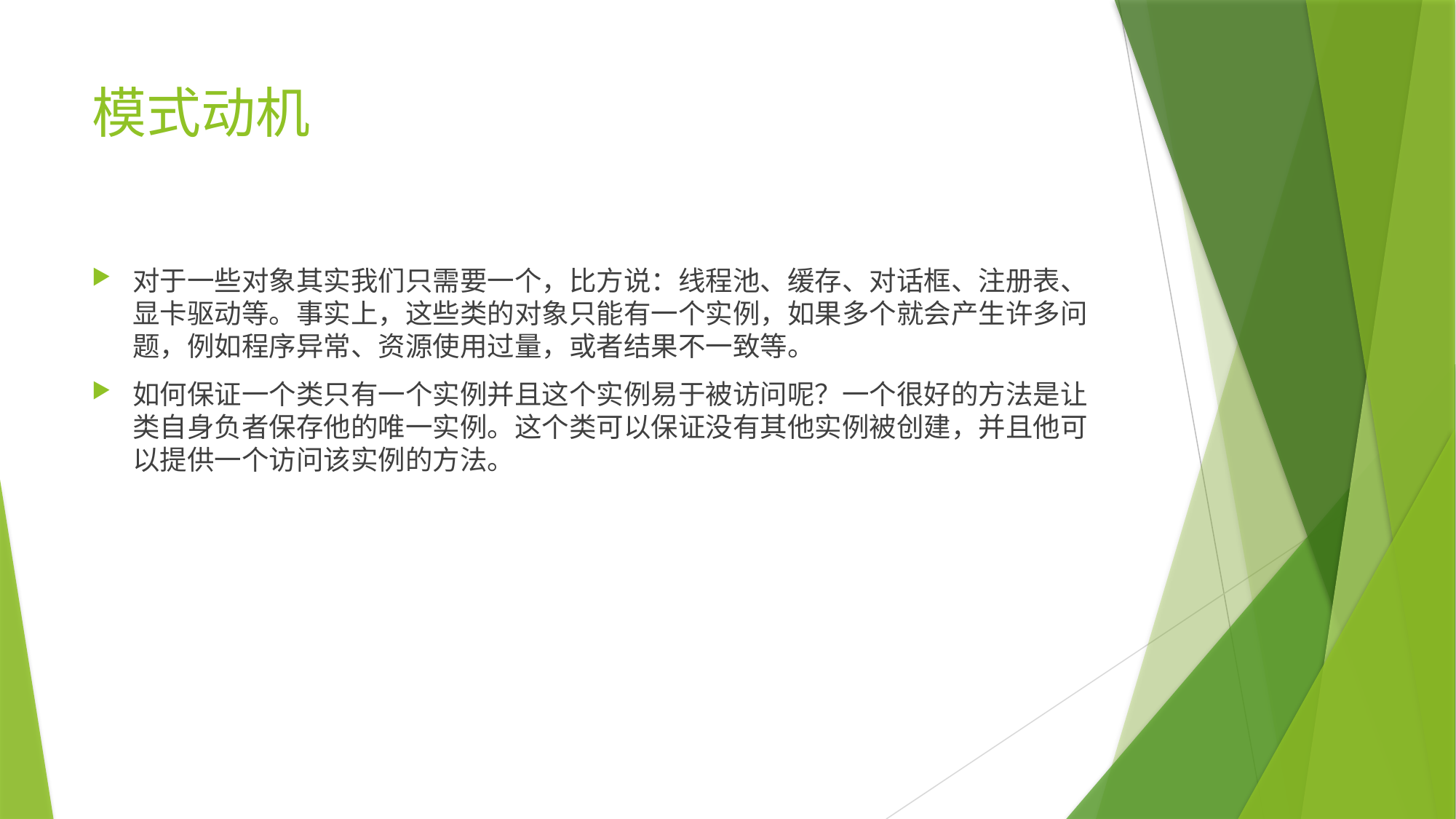

# 模式动机
对于一些对象其实我们只需要一个，比方说：线程池、缓存、对话框、注册表、显卡驱动等。事实上，这些类的对象只能有一个实例，如果多个就会产生许多问题，例如程序异常、资源使用过量，或者结果不一致等。
如何保证一个类只有一个实例并且这个实例易于被访问呢？一个很好的方法是让类自身负者保存他的唯一实例。这个类可以保证没有其他实例被创建，并且他可以提供一个访问该实例的方法。